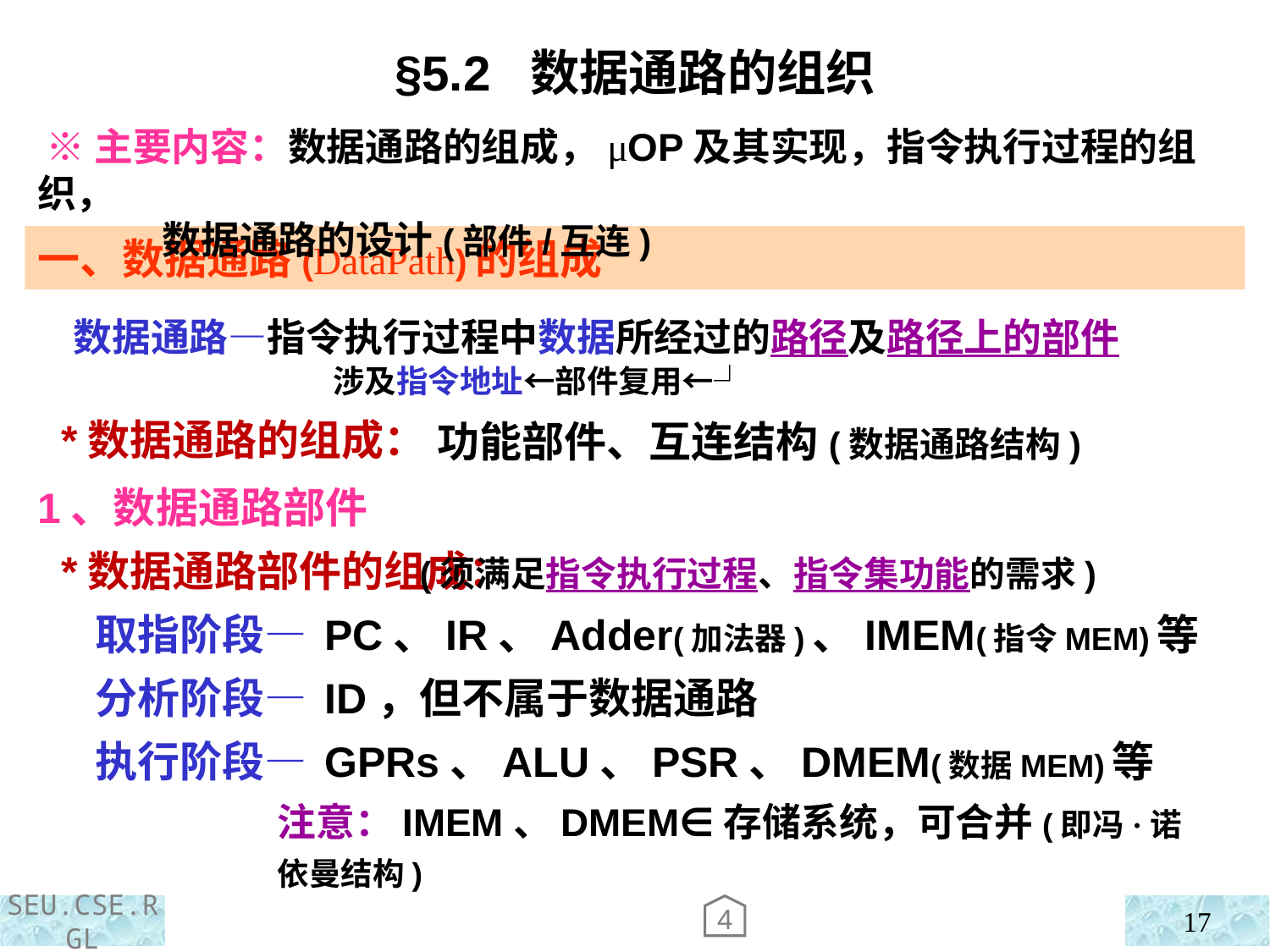

§5.2  数据通路的组织
 ※主要内容：数据通路的组成，μOP及其实现，指令执行过程的组织，
             数据通路的设计(部件/互连)
一、数据通路(DataPath)的组成
   数据通路—指令执行过程中数据所经过的路径及路径上的部件
                                        涉及指令地址←部件复用←┘
  *数据通路的组成：
功能部件、互连结构(数据通路结构)
1、数据通路部件
  *数据通路部件的组成：
     取指阶段—
     分析阶段—
     执行阶段—
            (须满足指令执行过程、指令集功能的需求)
    PC、IR、Adder(加法器)、IMEM(指令MEM)等
    ID，但不属于数据通路
    GPRs、ALU、PSR、DMEM(数据MEM)等
注意：IMEM、DMEM∈存储系统，可合并(即冯·诺依曼结构)
4
17